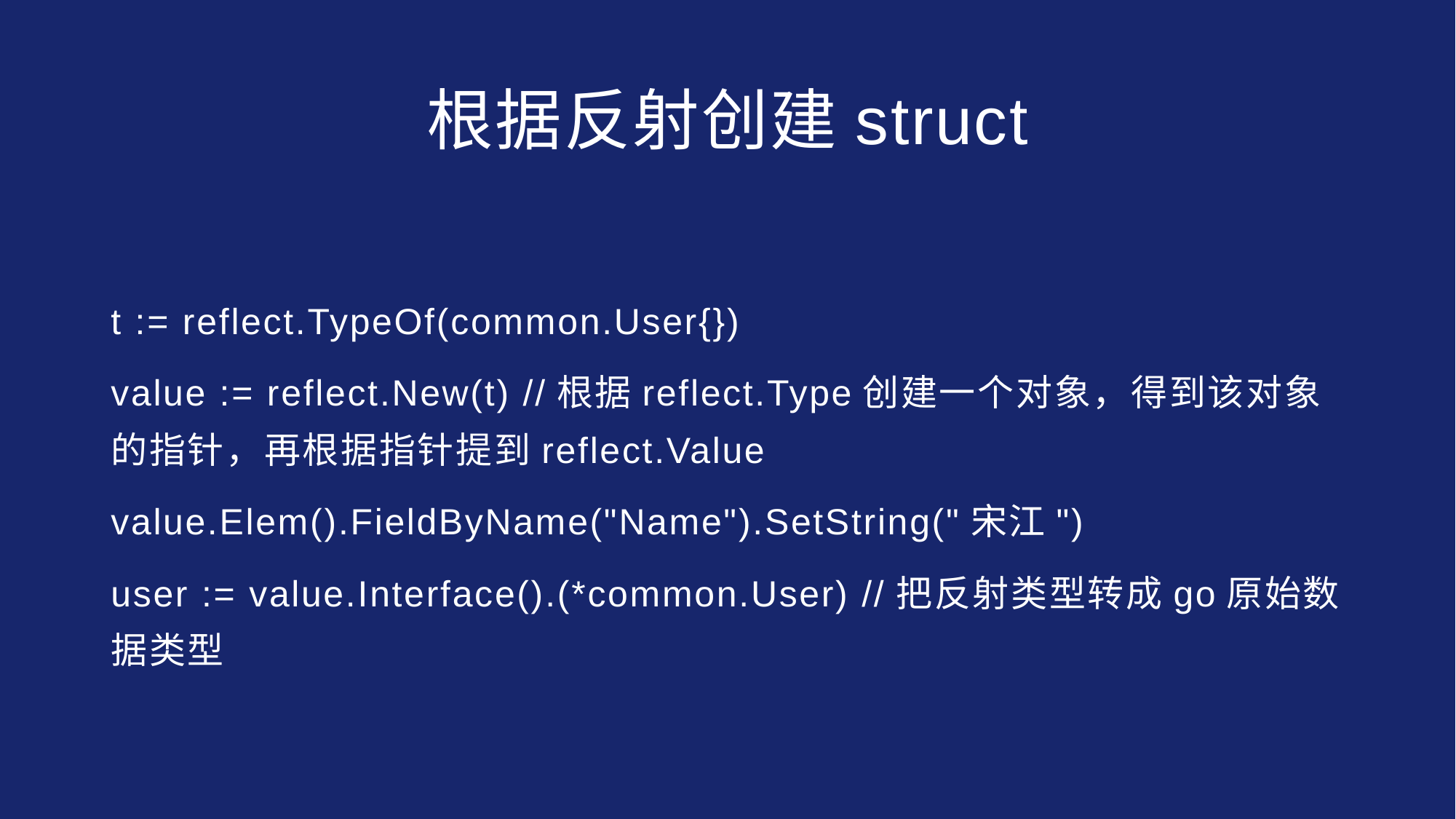

# 根据反射创建struct
t := reflect.TypeOf(common.User{})
value := reflect.New(t) //根据reflect.Type创建一个对象，得到该对象的指针，再根据指针提到reflect.Value
value.Elem().FieldByName("Name").SetString("宋江")
user := value.Interface().(*common.User) //把反射类型转成go原始数据类型